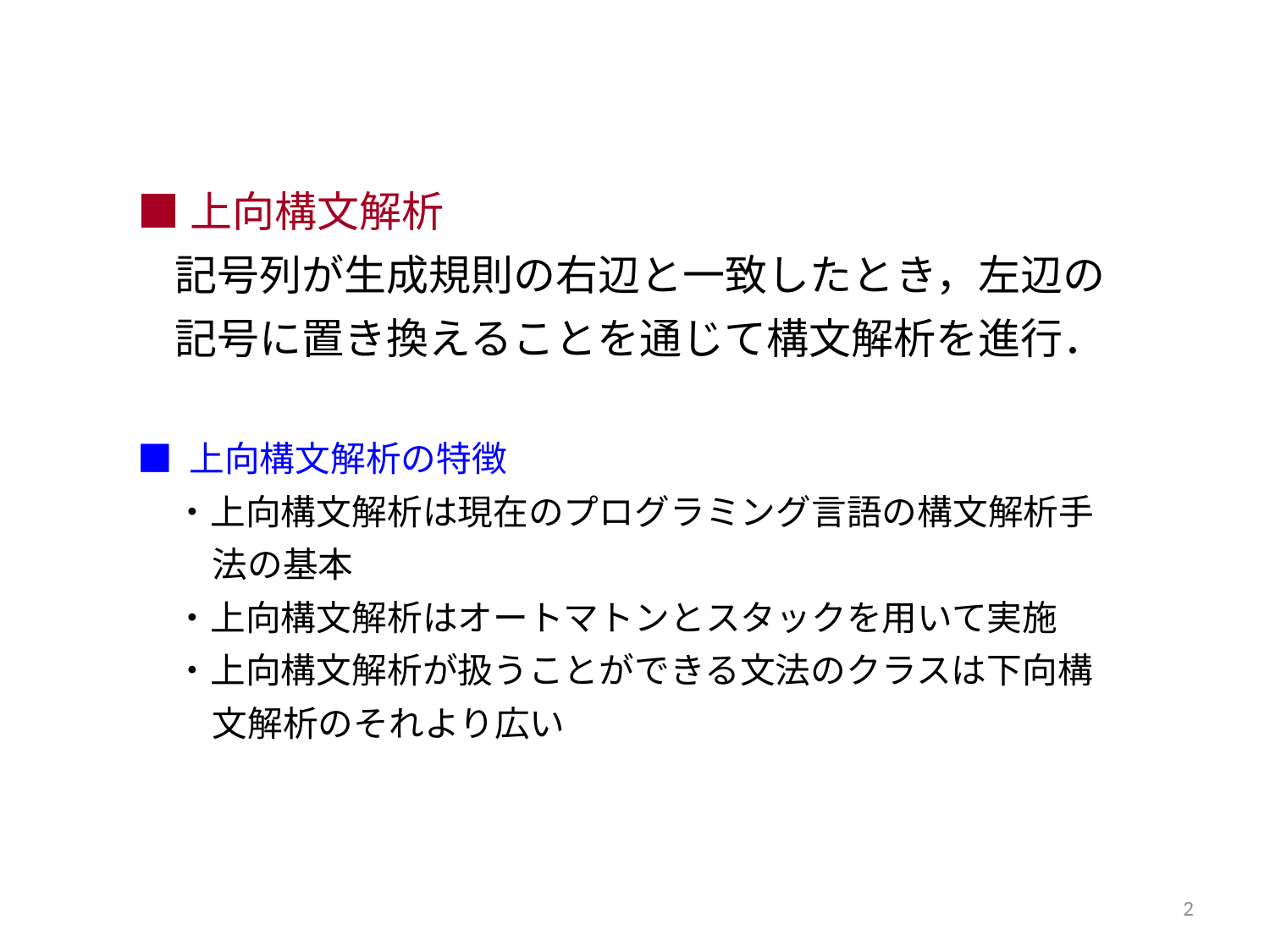

■上向構文解析
記号列が生成規則の右辺と一致したとき，左辺の記号に置き換えることを通じて構文解析を進行．

■ 上向構文解析の特徴
・上向構文解析は現在のプログラミング言語の構文解析手法の基本
・上向構文解析はオートマトンとスタックを用いて実施
・上向構文解析が扱うことができる文法のクラスは下向構文解析のそれより広い
2